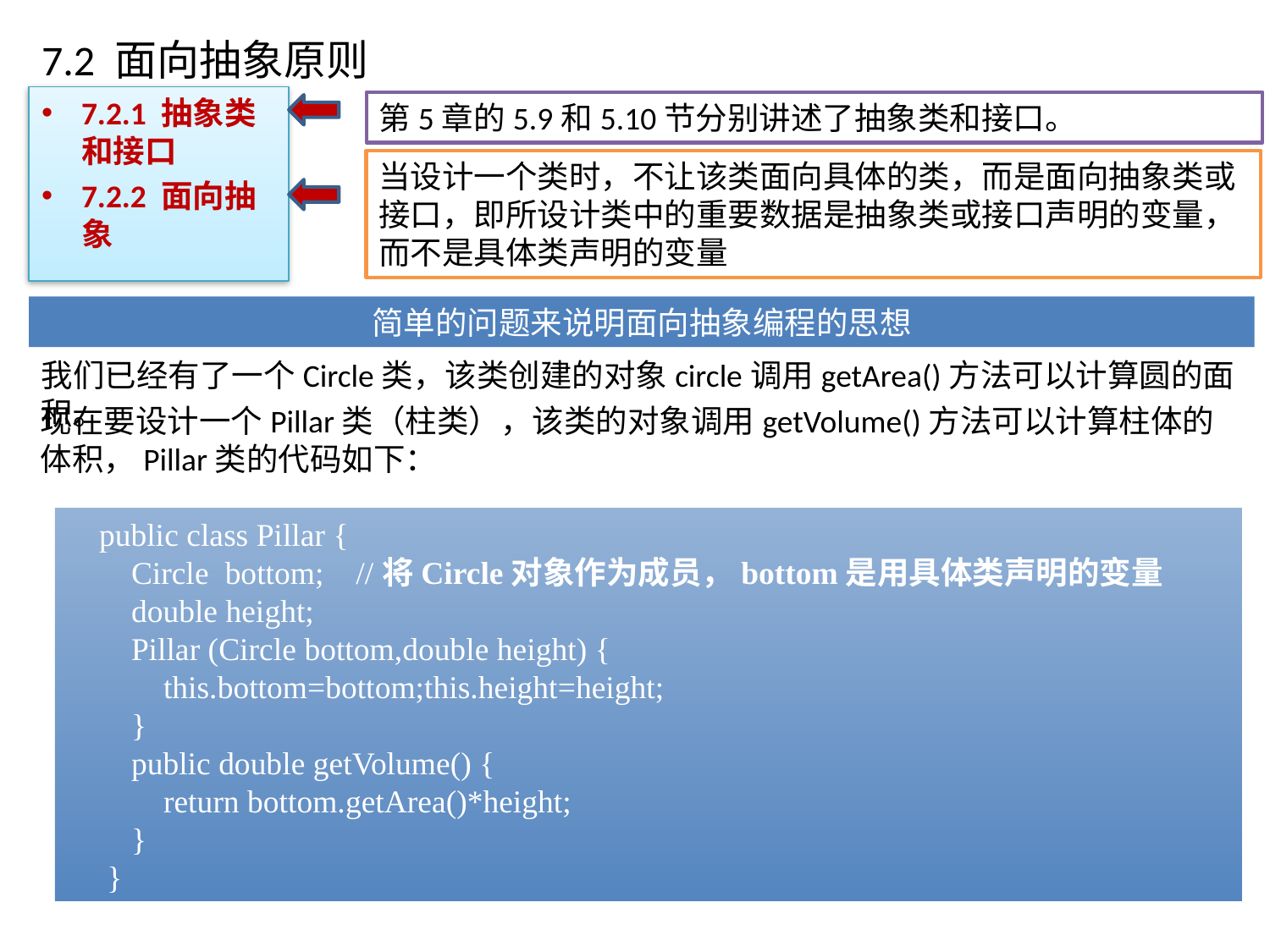

# 7.2 面向抽象原则
7.2.1 抽象类和接口
7.2.2 面向抽象
第5章的5.9和5.10节分别讲述了抽象类和接口。

当设计一个类时，不让该类面向具体的类，而是面向抽象类或接口，即所设计类中的重要数据是抽象类或接口声明的变量，而不是具体类声明的变量

简单的问题来说明面向抽象编程的思想
我们已经有了一个Circle类，该类创建的对象circle调用getArea()方法可以计算圆的面积。
现在要设计一个Pillar类（柱类），该类的对象调用getVolume()方法可以计算柱体的体积，Pillar类的代码如下：
public class Pillar {
    Circle  bottom;    //将Circle对象作为成员，bottom是用具体类声明的变量
    double height;
    Pillar (Circle bottom,double height) {
        this.bottom=bottom;this.height=height;
    }
    public double getVolume() {
        return bottom.getArea()*height;
    }
}